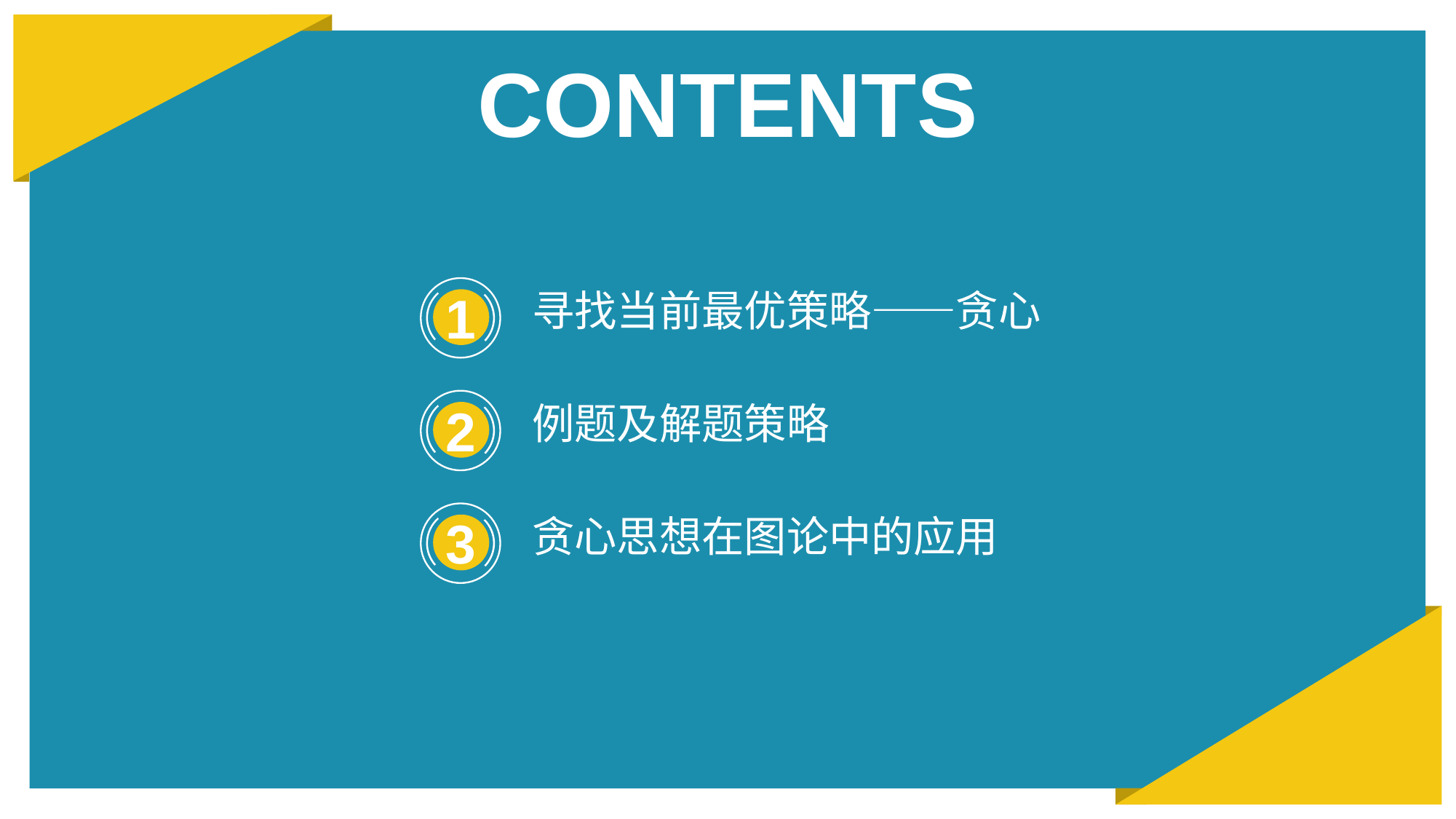

CONTENTS

1

寻找当前最优策略——贪心

2

例题及解题策略

3

贪心思想在图论中的应用